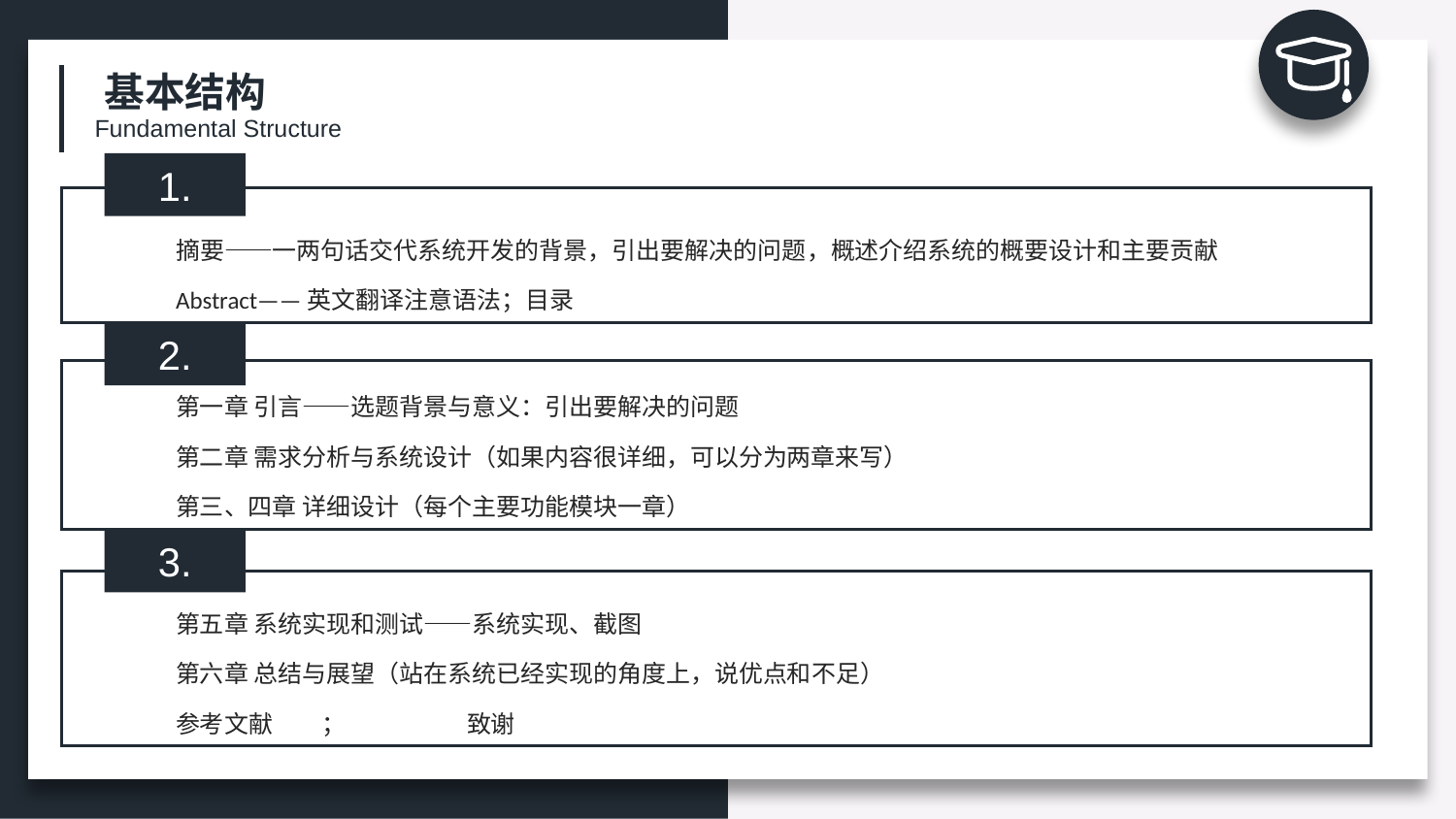

基本结构
Fundamental Structure
1.

摘要——一两句话交代系统开发的背景，引出要解决的问题，概述介绍系统的概要设计和主要贡献
Abstract——英文翻译注意语法；目录
2.

第一章 引言——选题背景与意义：引出要解决的问题
第二章 需求分析与系统设计（如果内容很详细，可以分为两章来写）
第三、四章 详细设计（每个主要功能模块一章）
3.

第五章 系统实现和测试——系统实现、截图
第六章 总结与展望（站在系统已经实现的角度上，说优点和不足）
参考文献	；	致谢